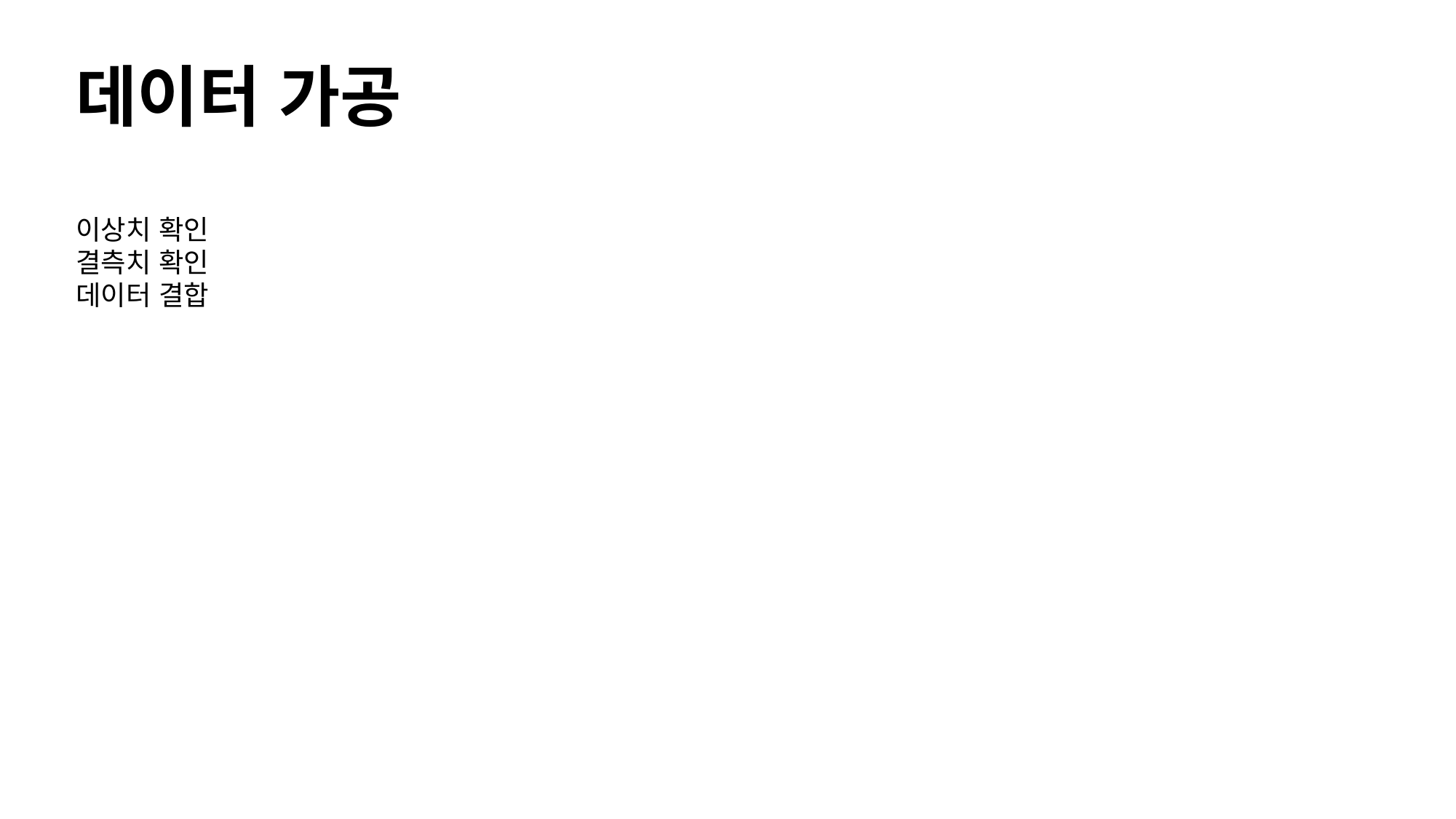

# 데이터 가공
이상치 확인
결측치 확인
데이터 결합